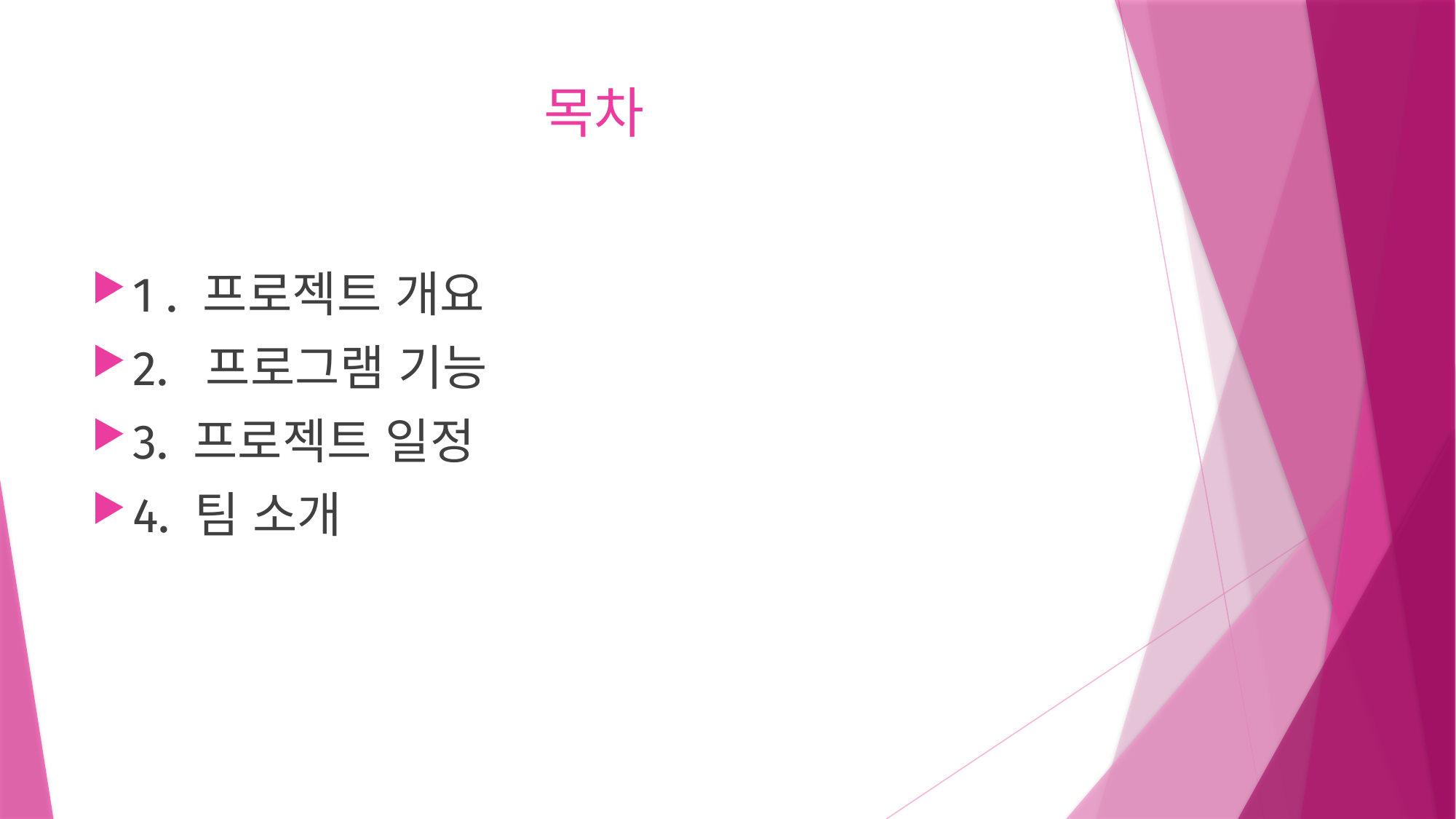

# 목차
1 . 프로젝트 개요
2.  프로그램 기능
3. 프로젝트 일정
4. 팀 소개